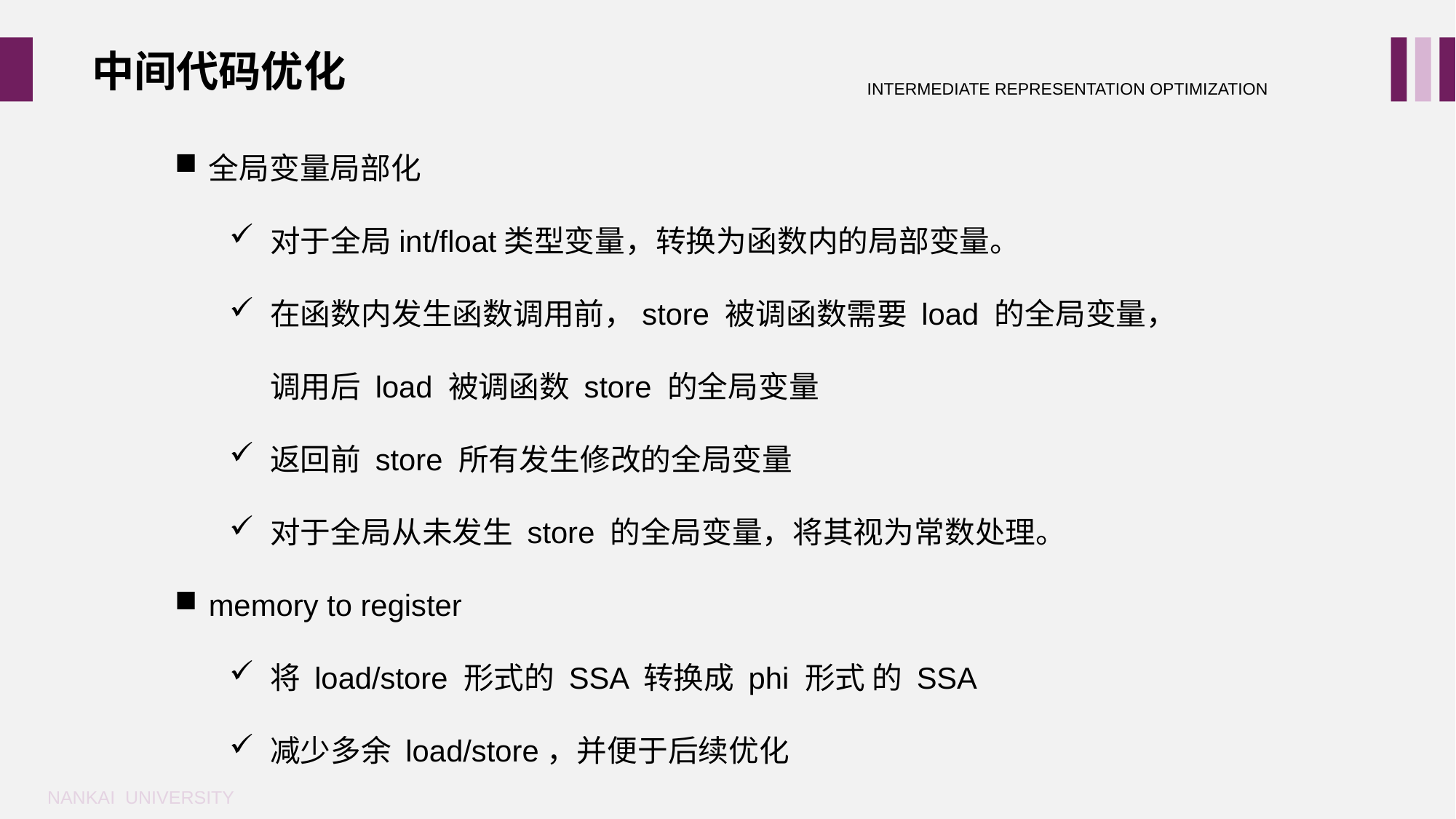

中间代码优化
INTERMEDIATE REPRESENTATION OPTIMIZATION
全局变量局部化
对于全局int/float类型变量，转换为函数内的局部变量。
在函数内发生函数调用前，store 被调函数需要 load 的全局变量，调用后 load 被调函数 store 的全局变量
返回前 store 所有发生修改的全局变量
对于全局从未发生 store 的全局变量，将其视为常数处理。
memory to register
将 load/store 形式的 SSA 转换成 phi 形式 的 SSA
减少多余 load/store，并便于后续优化